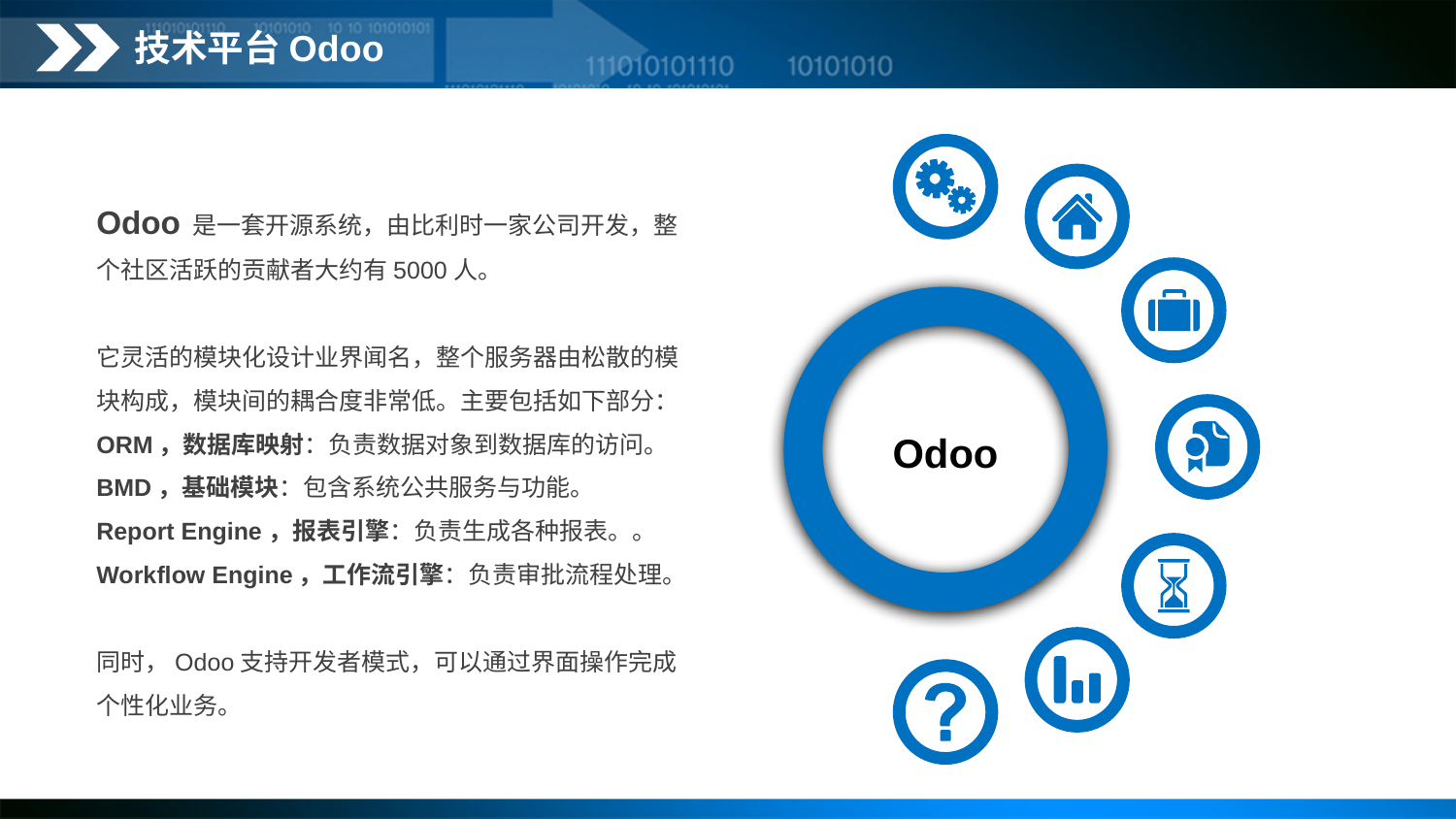

技术平台Odoo

Odoo 是一套开源系统，由比利时一家公司开发，整个社区活跃的贡献者大约有5000人。

它灵活的模块化设计业界闻名，整个服务器由松散的模块构成，模块间的耦合度非常低。主要包括如下部分：
ORM，数据库映射：负责数据对象到数据库的访问。
BMD，基础模块：包含系统公共服务与功能。
Report Engine，报表引擎：负责生成各种报表。。
Workflow Engine，工作流引擎：负责审批流程处理。

同时，Odoo支持开发者模式，可以通过界面操作完成个性化业务。

Odoo